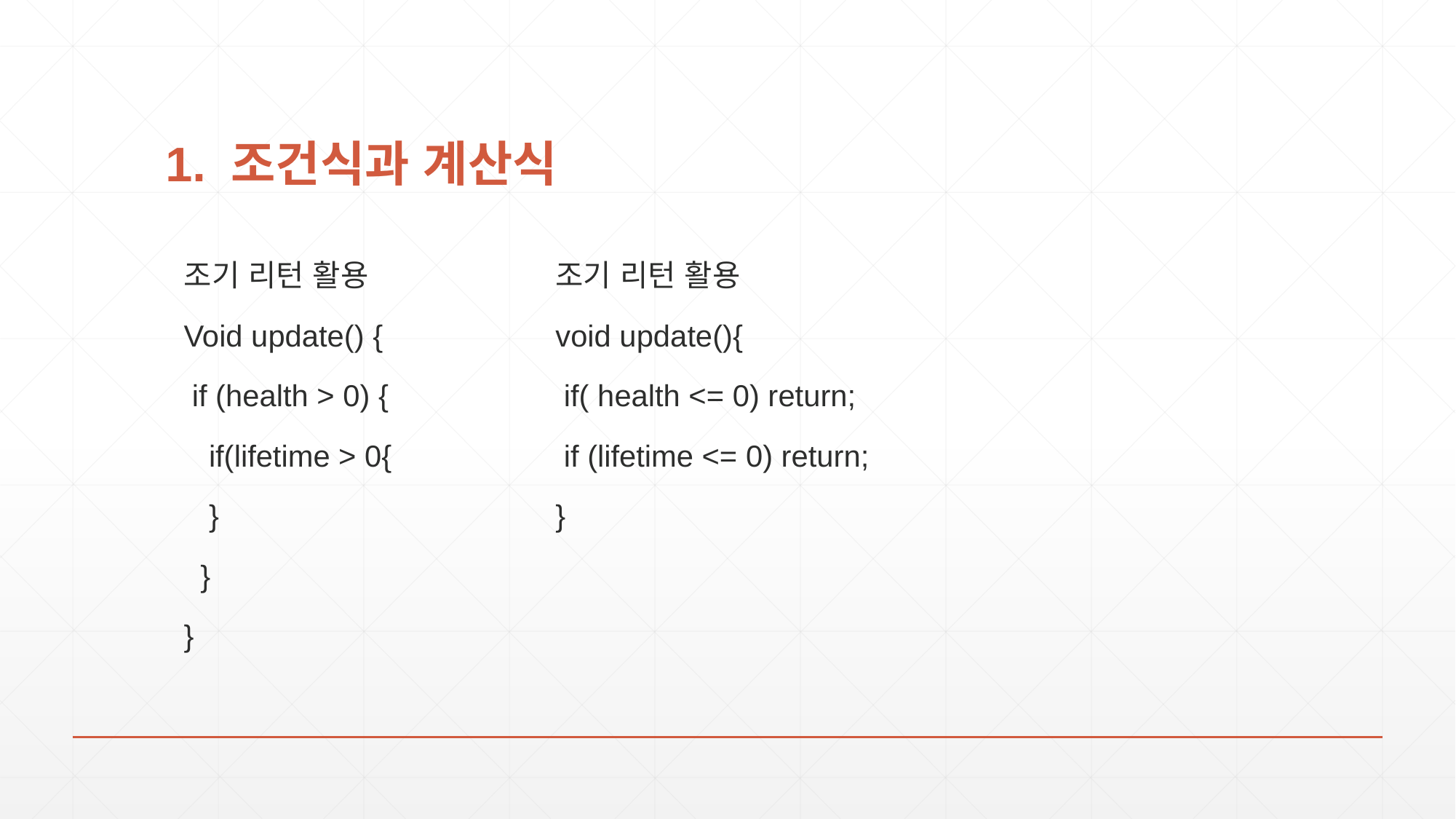

# 1. 조건식과 계산식
조기 리턴 활용
void update(){
 if( health <= 0) return;
 if (lifetime <= 0) return;
}

조기 리턴 활용
Void update() {
 if (health > 0) {
   if(lifetime > 0{
   }
  }
}